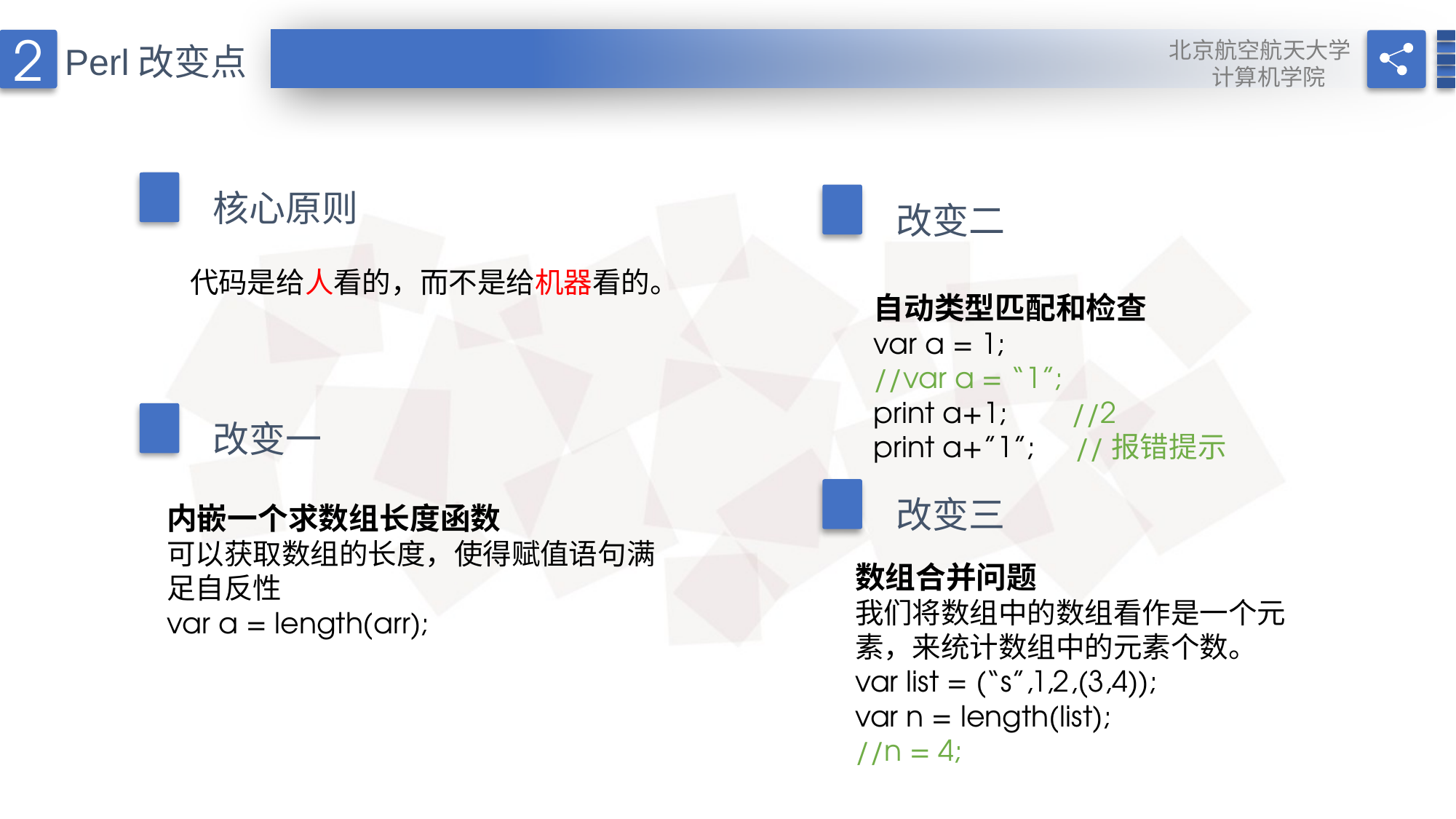

2
北京航空航天大学
计算机学院

Perl改变点
核心原则

改变二

代码是给人看的，而不是给机器看的。

自动类型匹配和检查
var a = 1;
//var a = “1”;
print a+1;        //2
print a+”1”;     //报错提示
改变一

内嵌一个求数组长度函数
可以获取数组的长度，使得赋值语句满足自反性
var a = length(arr);

改变三

数组合并问题
我们将数组中的数组看作是一个元素，来统计数组中的元素个数。
var list = (“s”,1,2,(3,4));
var n = length(list);
//n = 4;